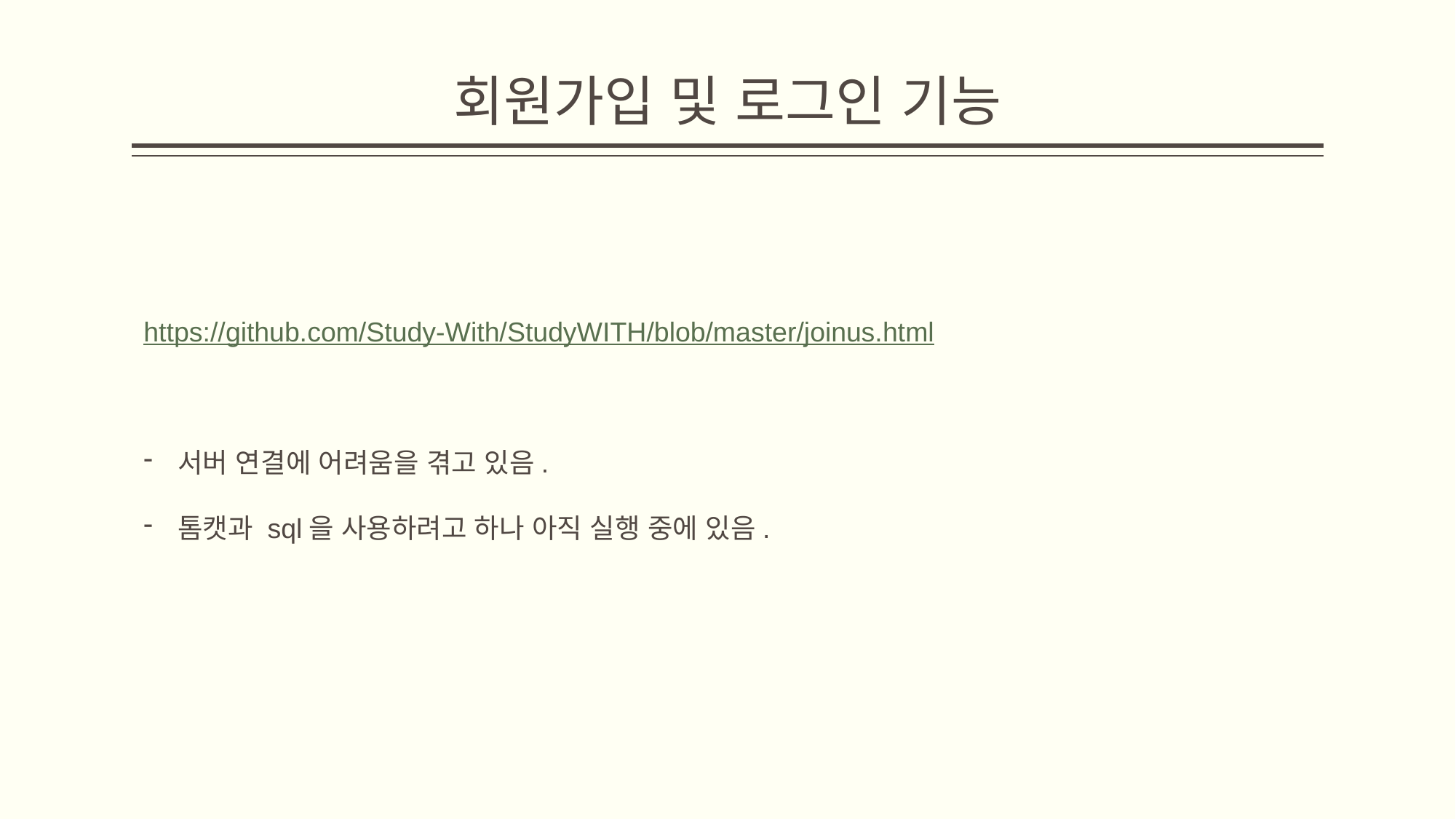

회원가입 및 로그인 기능
https://github.com/Study-With/StudyWITH/blob/master/joinus.html

서버 연결에 어려움을 겪고 있음.
톰캣과 sql을 사용하려고 하나 아직 실행 중에 있음.